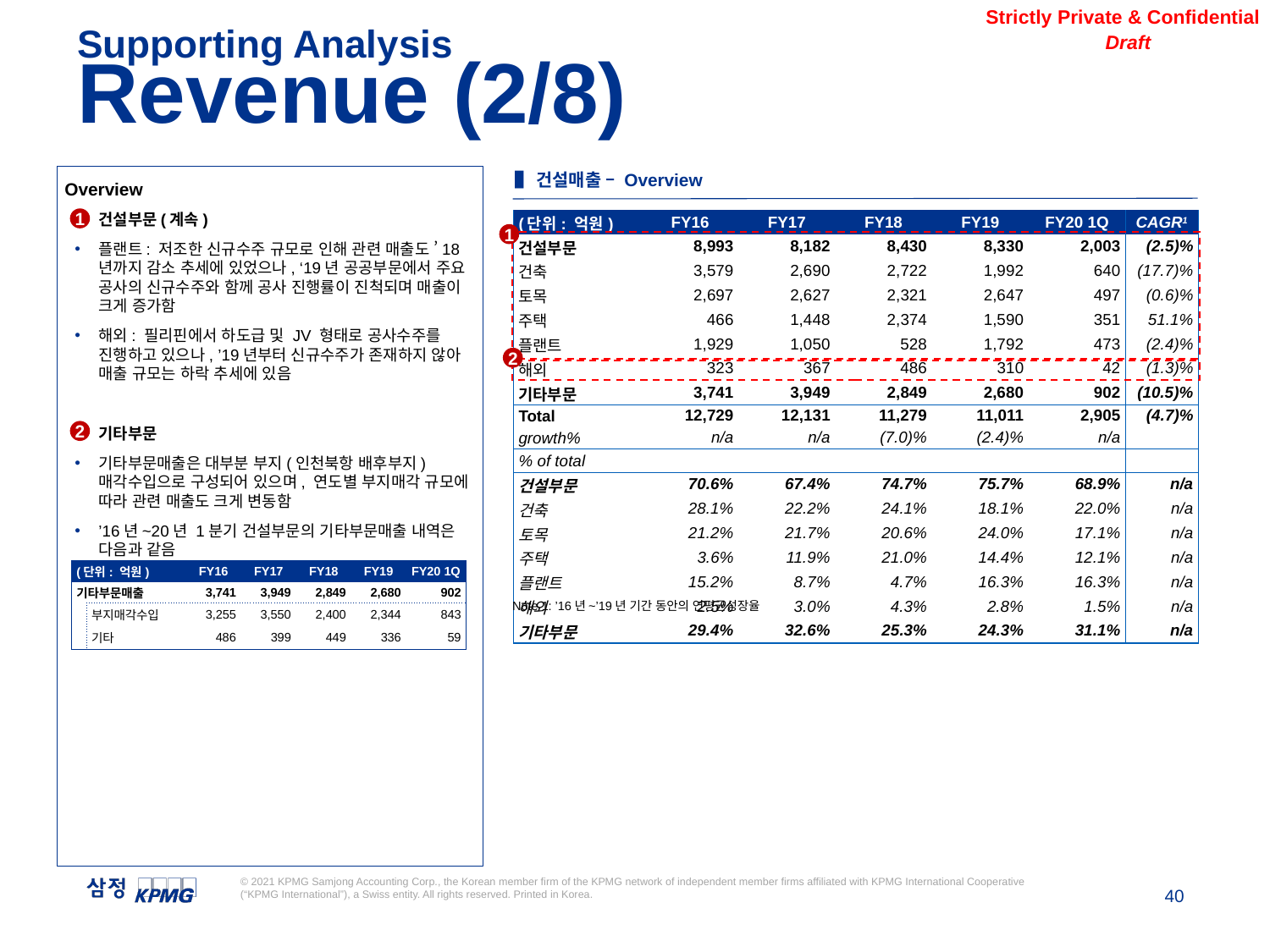

Supporting Analysis
Revenue (2/8)
▌건설매출 – Overview

Overview
건설부문(계속)
플랜트: 저조한 신규수주 규모로 인해 관련 매출도 ’18년까지 감소 추세에 있었으나, ‘19년 공공부문에서 주요 공사의 신규수주와 함께 공사 진행률이 진척되며 매출이 크게 증가함
해외: 필리핀에서 하도급 및 JV 형태로 공사수주를 진행하고 있으나, ’19년부터 신규수주가 존재하지 않아 매출 규모는 하락 추세에 있음

기타부문
기타부문매출은 대부분 부지(인천북항 배후부지) 매각수입으로 구성되어 있으며, 연도별 부지매각 규모에 따라 관련 매출도 크게 변동함
’16년~20년 1분기 건설부문의 기타부문매출 내역은 다음과 같음
1
| (단위: 억원) | FY16 | FY17 | FY18 | FY19 | FY20 1Q | CAGR1 |
| --- | --- | --- | --- | --- | --- | --- |
| 건설부문 | 8,993 | 8,182 | 8,430 | 8,330 | 2,003 | (2.5)% |
| 건축 | 3,579 | 2,690 | 2,722 | 1,992 | 640 | (17.7)% |
| 토목 | 2,697 | 2,627 | 2,321 | 2,647 | 497 | (0.6)% |
| 주택 | 466 | 1,448 | 2,374 | 1,590 | 351 | 51.1% |
| 플랜트 | 1,929 | 1,050 | 528 | 1,792 | 473 | (2.4)% |
| 해외 | 323 | 367 | 486 | 310 | 42 | (1.3)% |
| 기타부문 | 3,741 | 3,949 | 2,849 | 2,680 | 902 | (10.5)% |
| Total | 12,729 | 12,131 | 11,279 | 11,011 | 2,905 | (4.7)% |
| growth% | n/a | n/a | (7.0)% | (2.4)% | n/a |  |
| % of total |  |  |  |  |  |  |
| 건설부문 | 70.6% | 67.4% | 74.7% | 75.7% | 68.9% | n/a |
| 건축 | 28.1% | 22.2% | 24.1% | 18.1% | 22.0% | n/a |
| 토목 | 21.2% | 21.7% | 20.6% | 24.0% | 17.1% | n/a |
| 주택 | 3.6% | 11.9% | 21.0% | 14.4% | 12.1% | n/a |
| 플랜트 | 15.2% | 8.7% | 4.7% | 16.3% | 16.3% | n/a |
| 해외 | 2.5% | 3.0% | 4.3% | 2.8% | 1.5% | n/a |
| 기타부문 | 29.4% | 32.6% | 25.3% | 24.3% | 31.1% | n/a |
1

2

2
| (단위: 억원) |  | FY16 | FY17 | FY18 | FY19 | FY20 1Q |
| --- | --- | --- | --- | --- | --- | --- |
| 기타부문매출 |  | 3,741 | 3,949 | 2,849 | 2,680 | 902 |
|  | 부지매각수입 | 3,255 | 3,550 | 2,400 | 2,344 | 843 |
|  | 기타 | 486 | 399 | 449 | 336 | 59 |
Note 1: ’16년~’19년 기간 동안의 연평균성장율